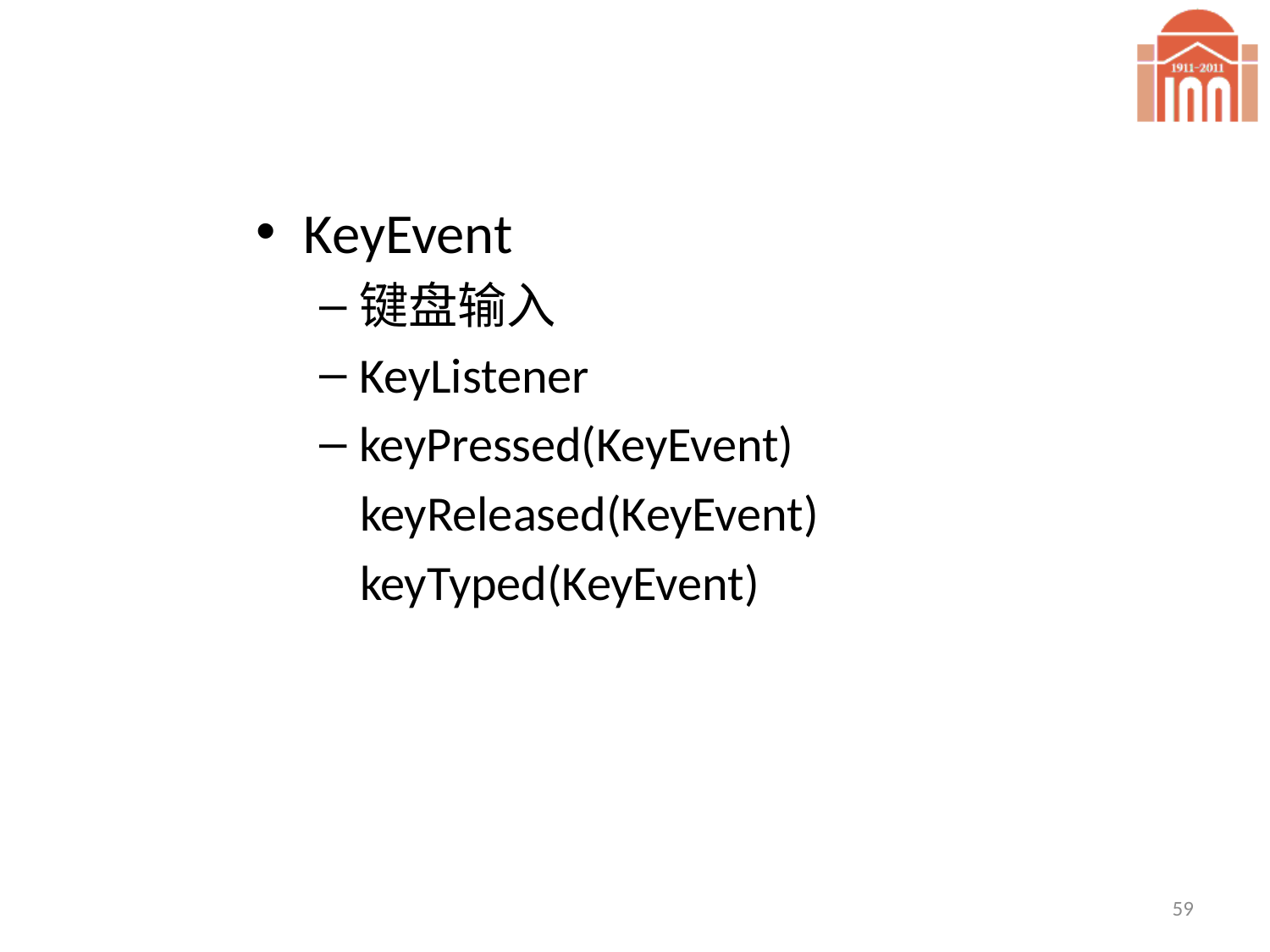

KeyEvent
键盘输入
KeyListener
keyPressed(KeyEvent)
	     keyReleased(KeyEvent)
	     keyTyped(KeyEvent)

59